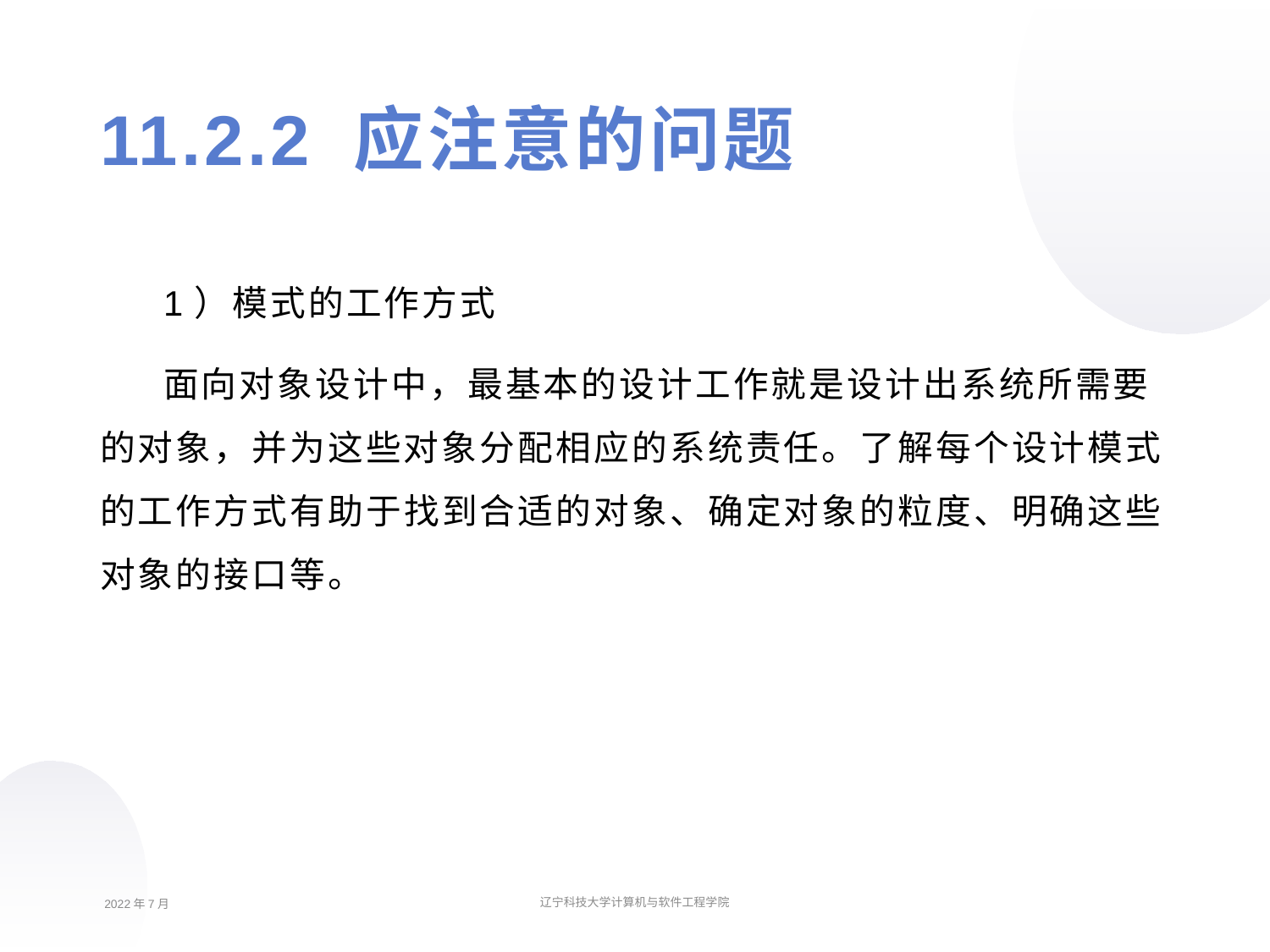

11.2.2 应注意的问题
1）模式的工作方式
面向对象设计中，最基本的设计工作就是设计出系统所需要的对象，并为这些对象分配相应的系统责任。了解每个设计模式的工作方式有助于找到合适的对象、确定对象的粒度、明确这些对象的接口等。

2022年7月
辽宁科技大学计算机与软件工程学院
28